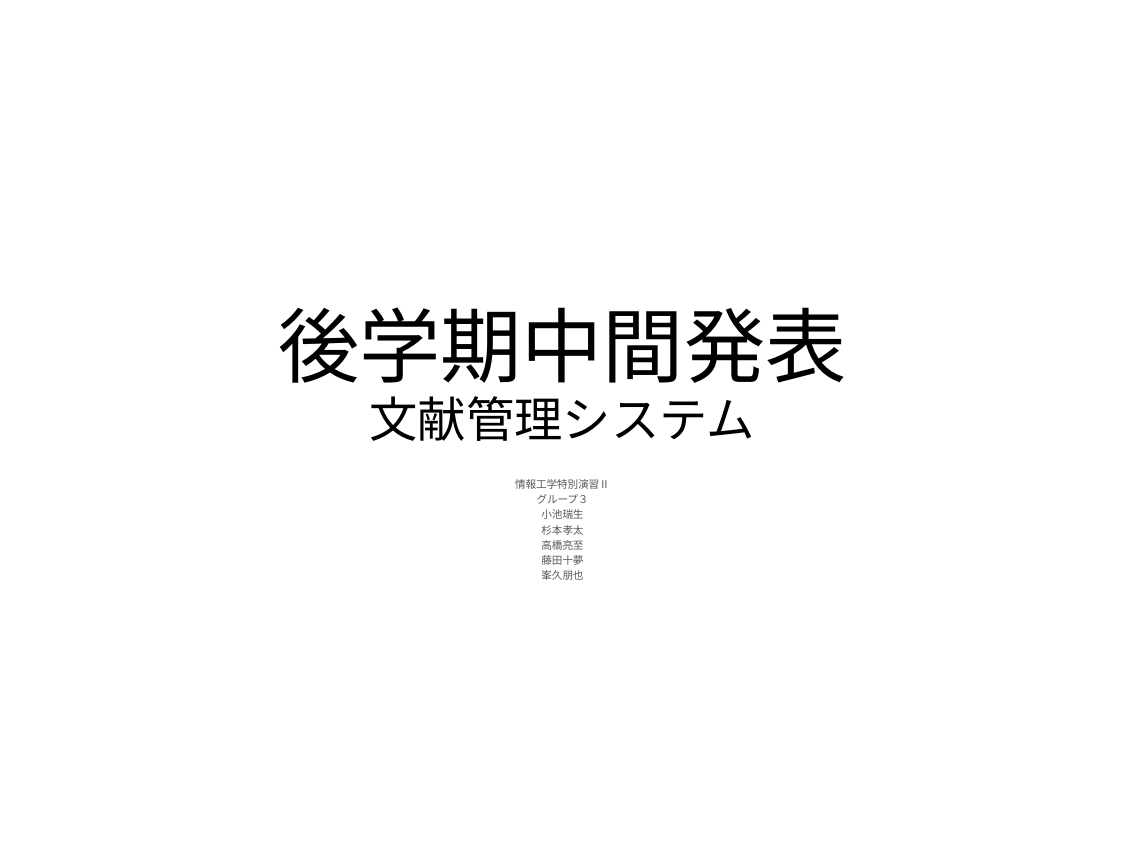

# 後学期中間発表
文献管理システム
情報工学特別演習Ⅱ
グループ３
小池瑞生
杉本孝太
高橋亮至
藤田十夢
峯久朋也